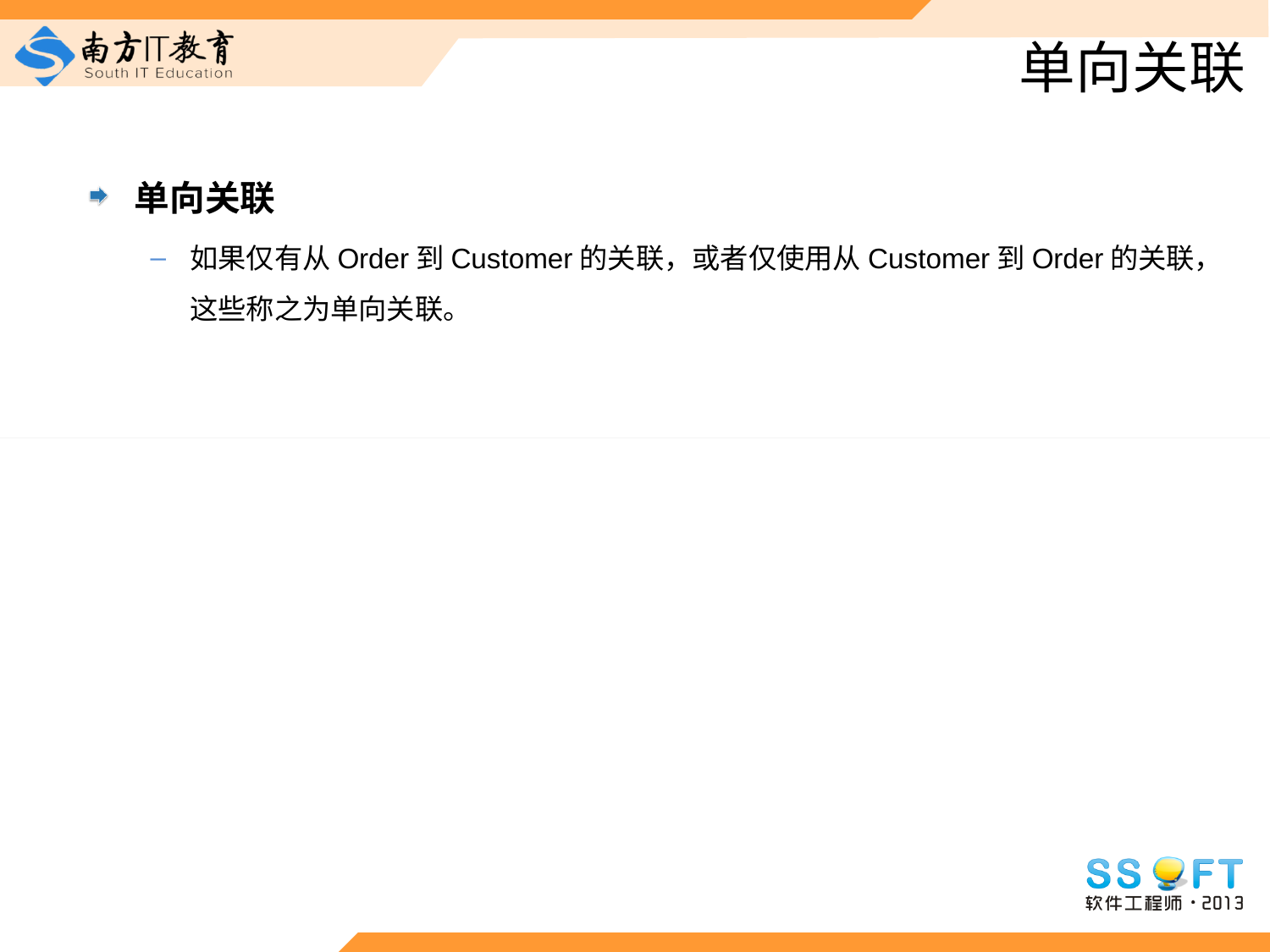

# 单向关联
单向关联
如果仅有从Order到Customer的关联，或者仅使用从Customer到Order的关联，这些称之为单向关联。